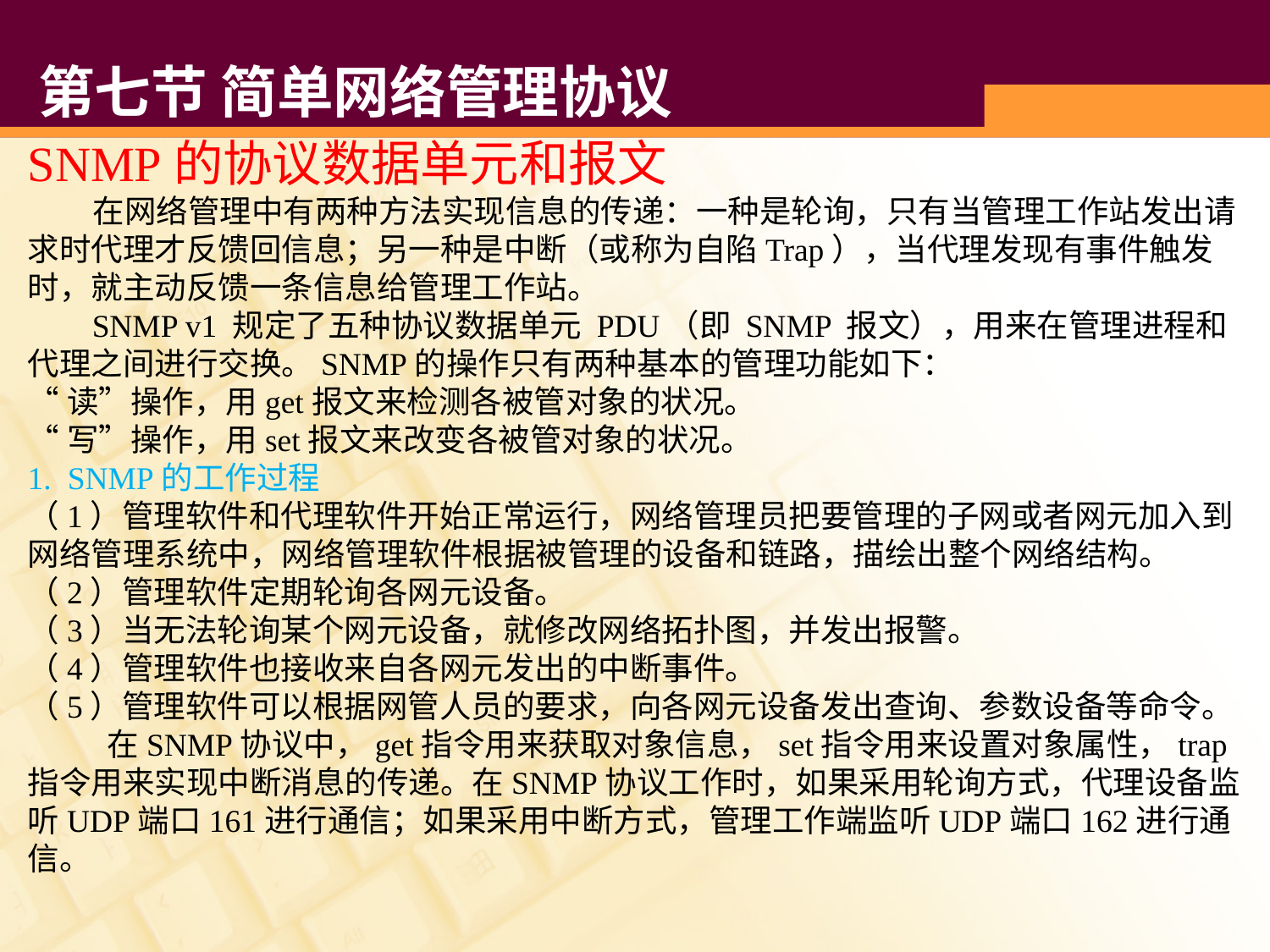

# 第七节 简单网络管理协议
SNMP的协议数据单元和报文
        在网络管理中有两种方法实现信息的传递：一种是轮询，只有当管理工作站发出请求时代理才反馈回信息；另一种是中断（或称为自陷Trap），当代理发现有事件触发时，就主动反馈一条信息给管理工作站。
        SNMP v1 规定了五种协议数据单元 PDU（即 SNMP 报文），用来在管理进程和代理之间进行交换。SNMP的操作只有两种基本的管理功能如下：
“读”操作，用get报文来检测各被管对象的状况。
“写”操作，用set报文来改变各被管对象的状况。
1.  SNMP的工作过程
（1）管理软件和代理软件开始正常运行，网络管理员把要管理的子网或者网元加入到网络管理系统中，网络管理软件根据被管理的设备和链路，描绘出整个网络结构。
（2）管理软件定期轮询各网元设备。
（3）当无法轮询某个网元设备，就修改网络拓扑图，并发出报警。
（4）管理软件也接收来自各网元发出的中断事件。
（5）管理软件可以根据网管人员的要求，向各网元设备发出查询、参数设备等命令。
          在SNMP协议中，get指令用来获取对象信息，set指令用来设置对象属性，trap指令用来实现中断消息的传递。在SNMP协议工作时，如果采用轮询方式，代理设备监听UDP端口161进行通信；如果采用中断方式，管理工作端监听UDP端口162进行通信。